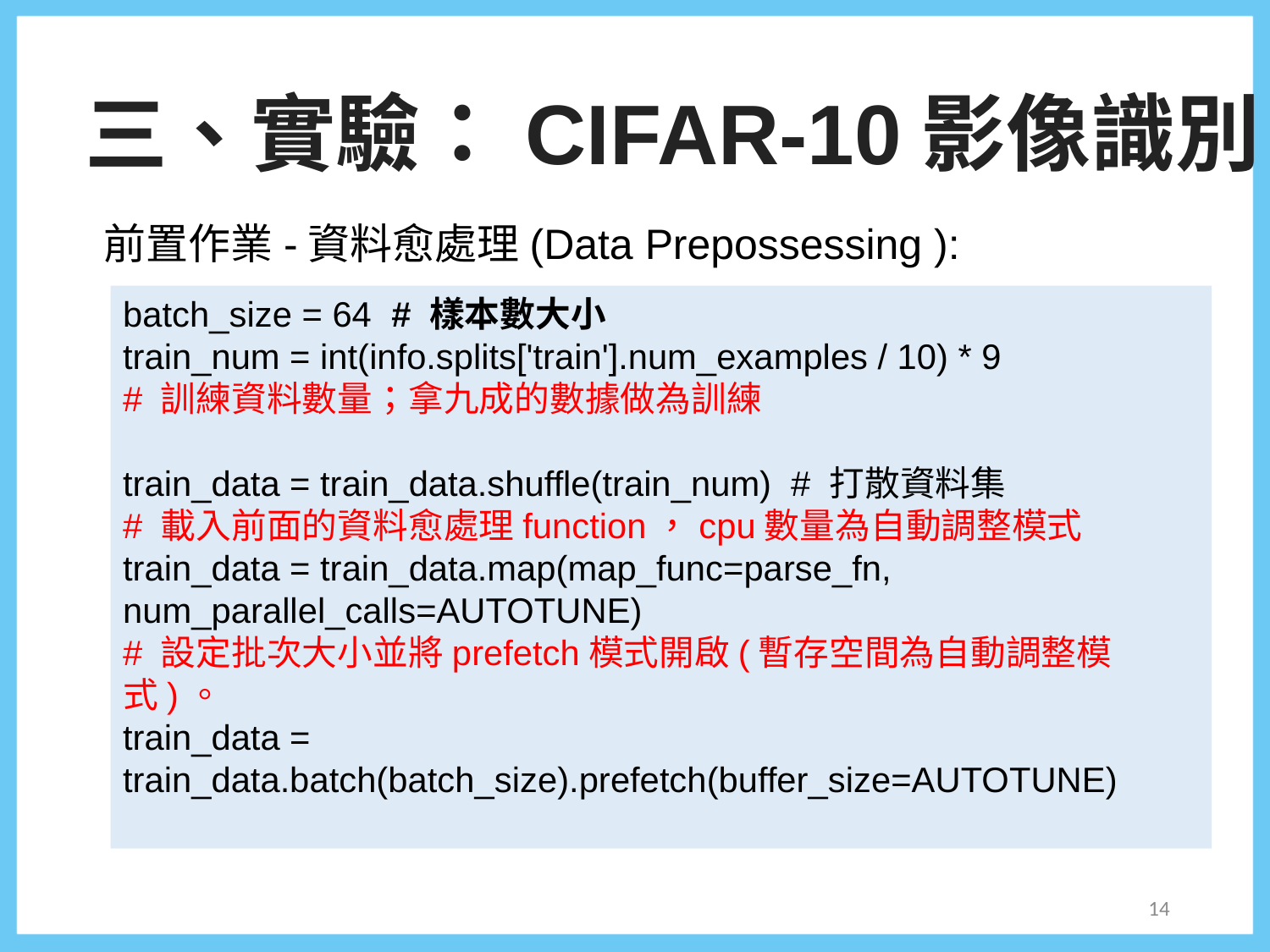

三、實驗：CIFAR-10影像識別
前置作業-資料愈處理(Data Prepossessing ):
batch_size = 64  # 樣本數大小
train_num = int(info.splits['train'].num_examples / 10) * 9
# 訓練資料數量；拿九成的數據做為訓練

train_data = train_data.shuffle(train_num)  # 打散資料集
# 載入前面的資料愈處理function，cpu數量為自動調整模式
train_data = train_data.map(map_func=parse_fn, num_parallel_calls=AUTOTUNE)
# 設定批次大小並將prefetch模式開啟(暫存空間為自動調整模式)。
train_data = train_data.batch(batch_size).prefetch(buffer_size=AUTOTUNE)

14